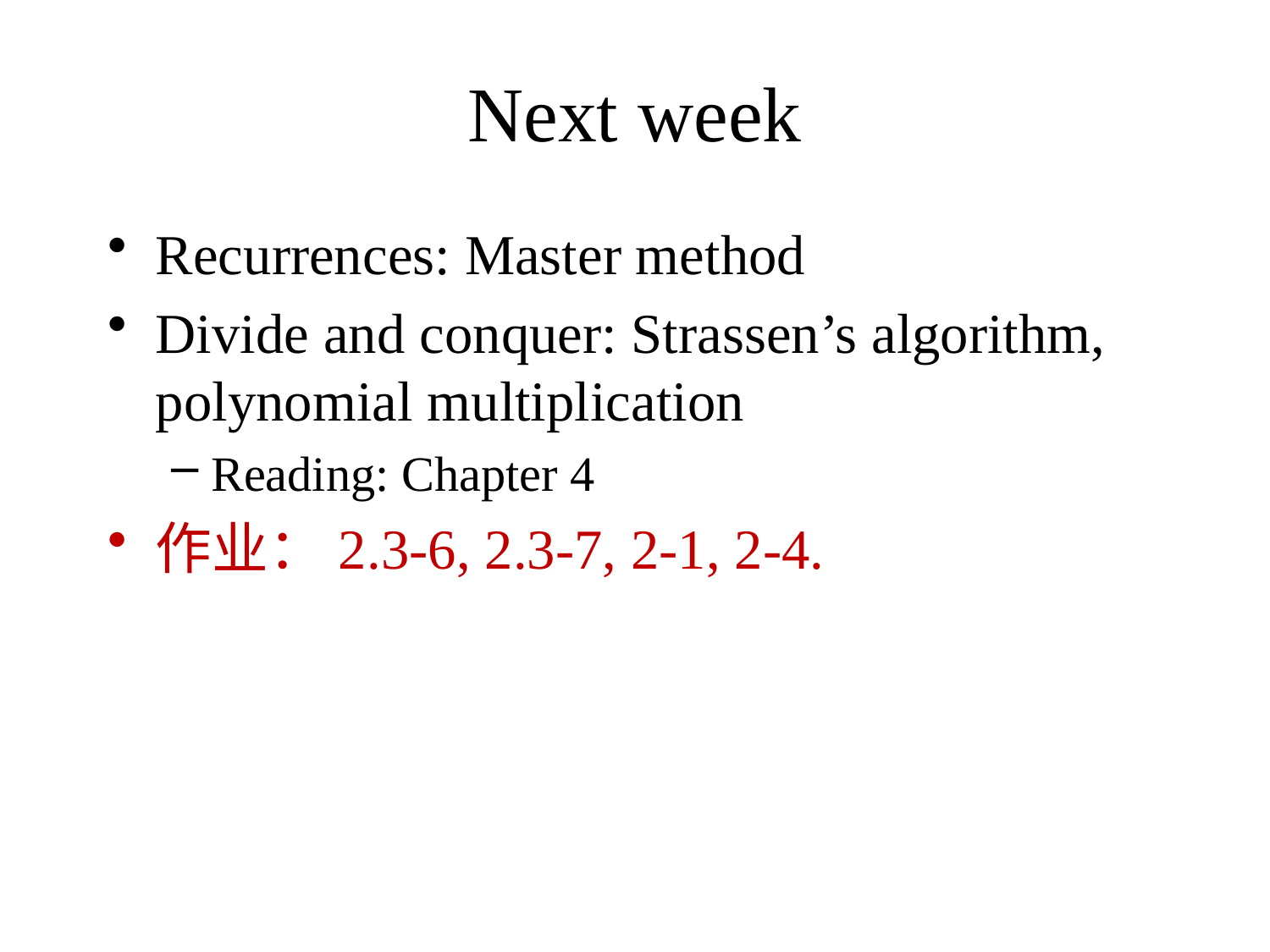

# Next week
Recurrences: Master method
Divide and conquer: Strassen’s algorithm, polynomial multiplication
Reading: Chapter 4
作业：2.3-6, 2.3-7, 2-1, 2-4.

39